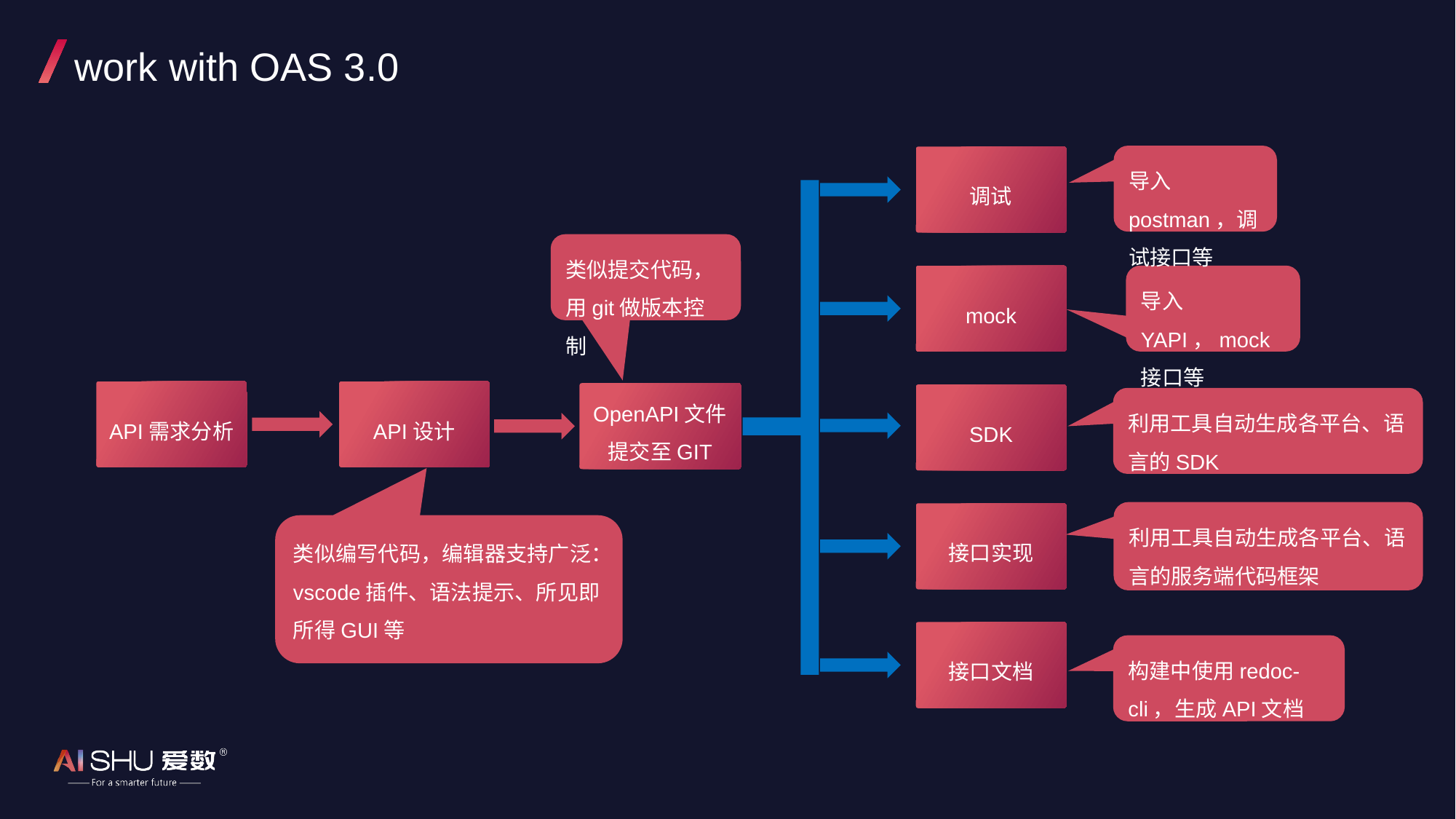

# work with OAS 3.0
导入postman，调试接口等
调试

类似提交代码，用git做版本控制
mock
导入YAPI，mock接口等

API需求分析
API设计
OpenAPI文件
提交至GIT
SDK
利用工具自动生成各平台、语言的SDK

利用工具自动生成各平台、语言的服务端代码框架
接口实现
类似编写代码，编辑器支持广泛：vscode插件、语法提示、所见即所得GUI等

接口文档
构建中使用redoc-cli，生成API文档